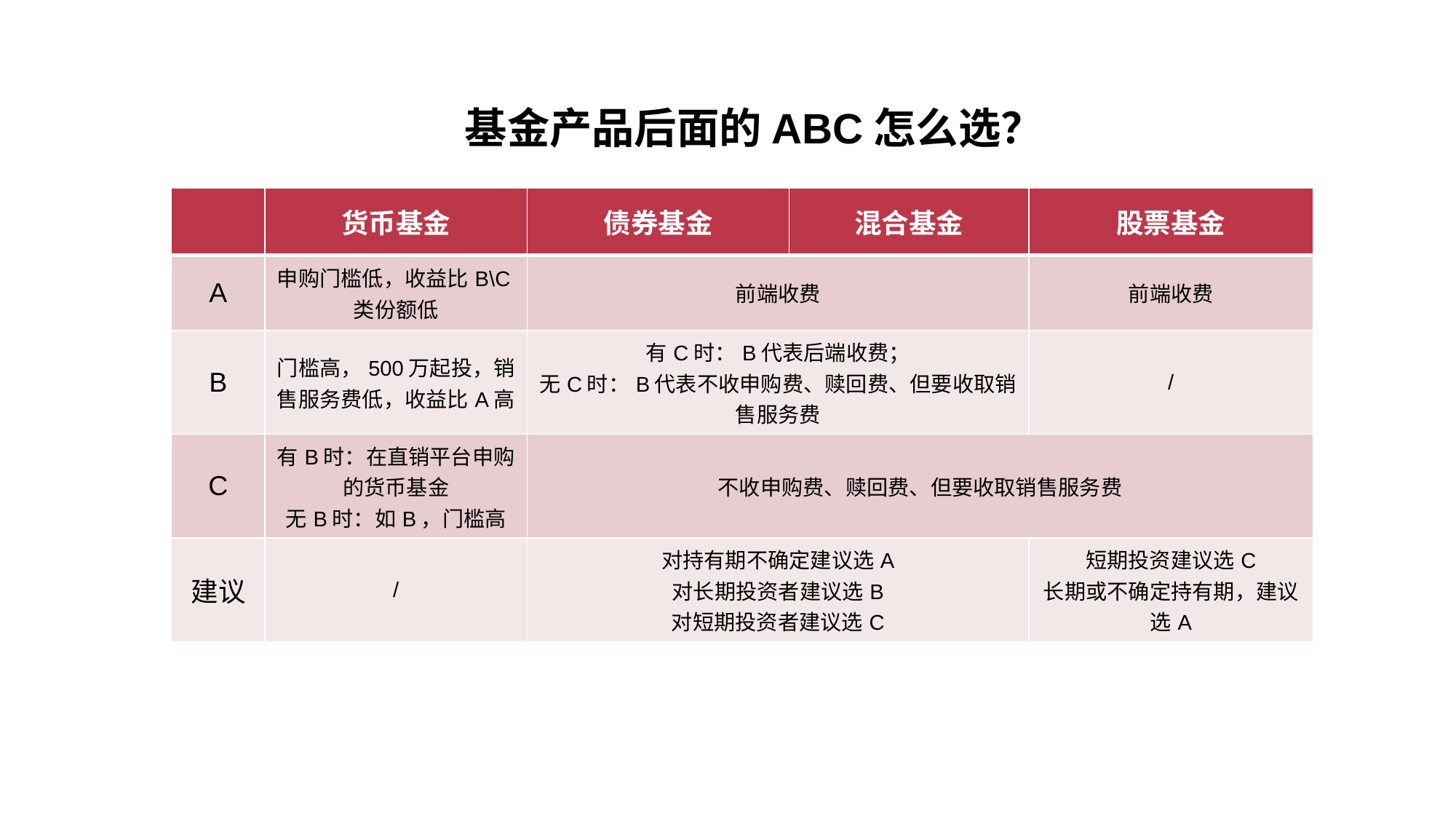

基金产品后面的ABC怎么选？
|  | 货币基金 | 债券基金 | 混合基金 | 股票基金 |
| --- | --- | --- | --- | --- |
| A | 申购门槛低，收益比B\C类份额低 | 前端收费 |  | 前端收费 |
| B | 门槛高，500万起投，销售服务费低，收益比A高 | 有C时：B代表后端收费； 无C时：B代表不收申购费、赎回费、但要收取销售服务费 |  | / |
| C | 有B时：在直销平台申购的货币基金 无B时：如B，门槛高 | 不收申购费、赎回费、但要收取销售服务费 |  |  |
| 建议 | / | 对持有期不确定建议选A 对长期投资者建议选B 对短期投资者建议选C |  | 短期投资建议选C 长期或不确定持有期，建议选A |